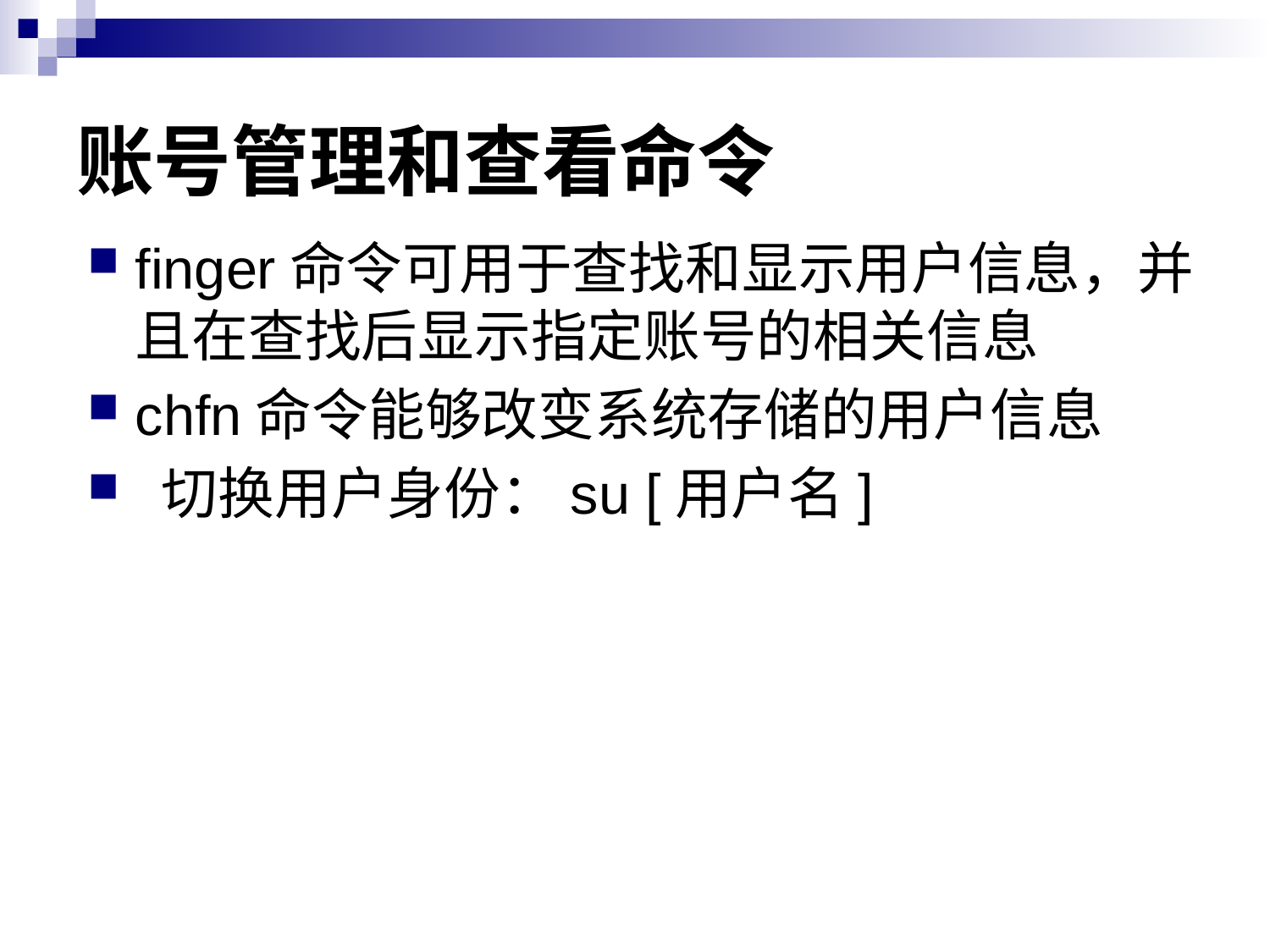

# 账号管理和查看命令
finger命令可用于查找和显示用户信息，并且在查找后显示指定账号的相关信息
chfn命令能够改变系统存储的用户信息
 切换用户身份：su [用户名]